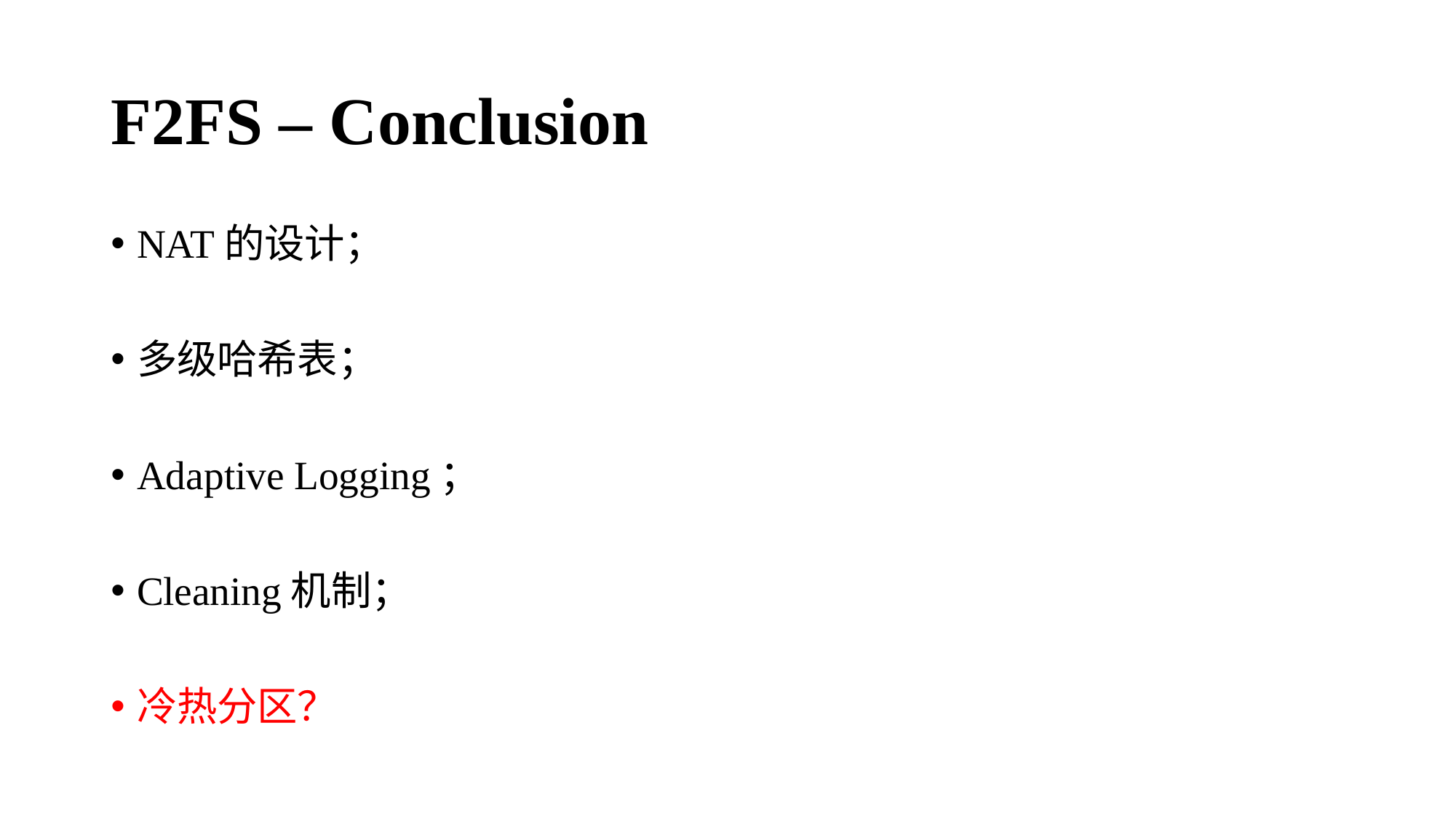

# F2FS – Conclusion
NAT的设计；

多级哈希表；

Adaptive Logging；

Cleaning机制；

冷热分区？